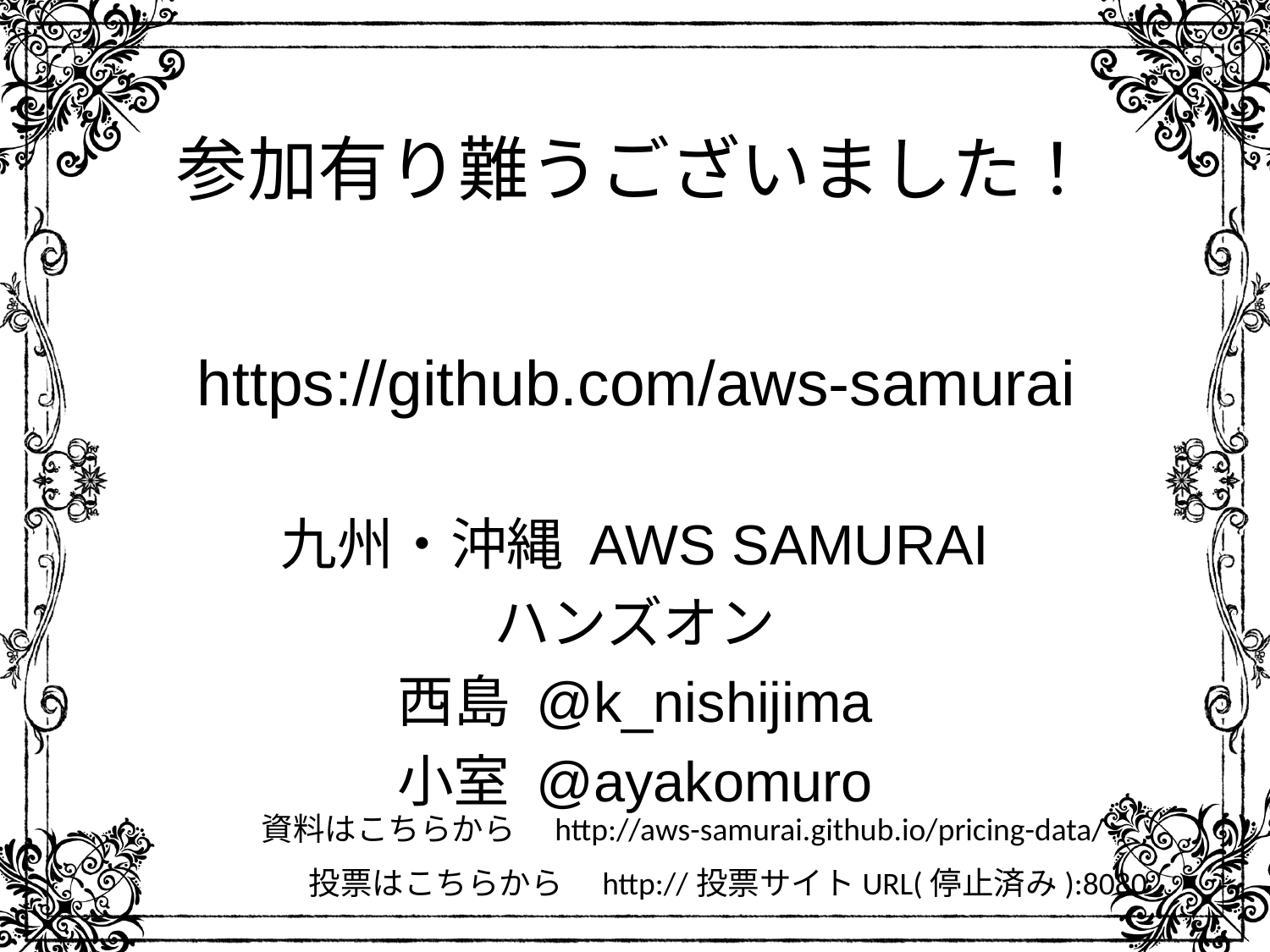

# 参加有り難うございました！
https://github.com/aws-samurai
九州・沖縄 AWS SAMURAI
ハンズオン
西島 @k_nishijima
小室 @ayakomuro